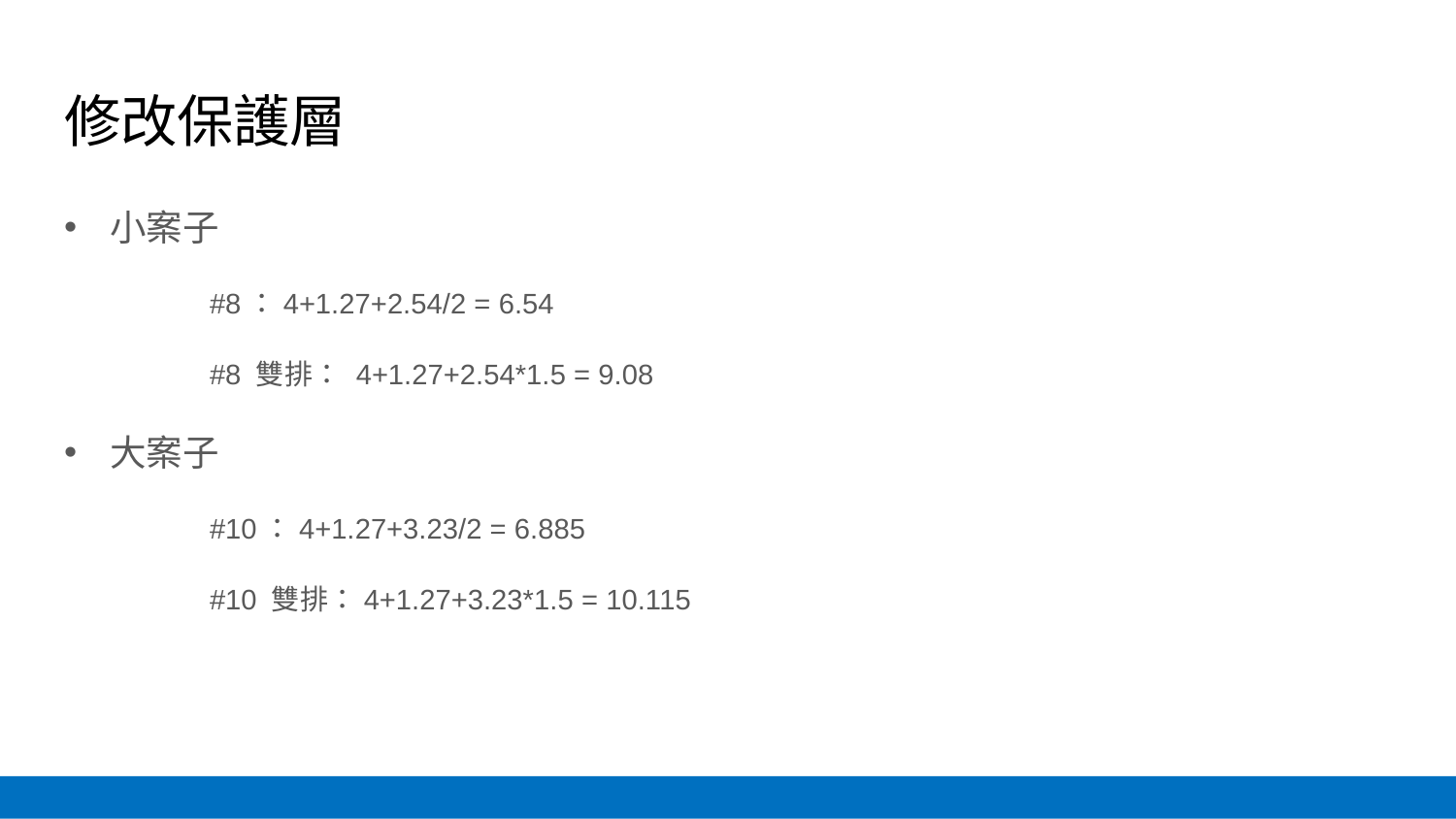

# 修改保護層
小案子
	#8：4+1.27+2.54/2 = 6.54
	#8 雙排： 4+1.27+2.54*1.5 = 9.08
大案子
	#10：4+1.27+3.23/2 = 6.885
	#10 雙排：4+1.27+3.23*1.5 = 10.115